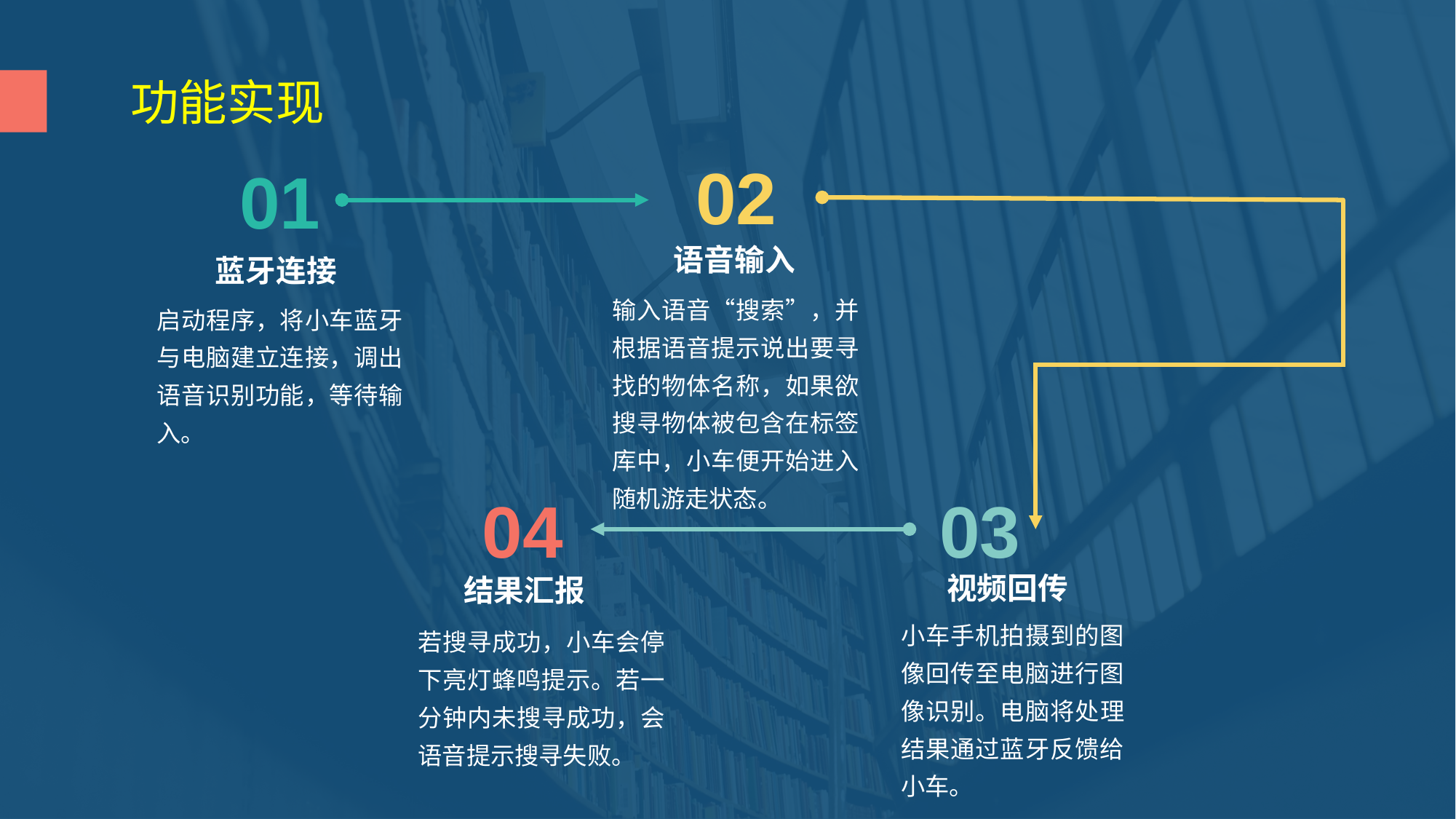

功能实现
02
01
语音输入
蓝牙连接
输入语音“搜索”，并根据语音提示说出要寻找的物体名称，如果欲搜寻物体被包含在标签库中，小车便开始进入随机游走状态。
启动程序，将小车蓝牙与电脑建立连接，调出语音识别功能，等待输入。
04
03
视频回传
结果汇报
小车手机拍摄到的图像回传至电脑进行图像识别。电脑将处理结果通过蓝牙反馈给小车。
若搜寻成功，小车会停下亮灯蜂鸣提示。若一分钟内未搜寻成功，会语音提示搜寻失败。